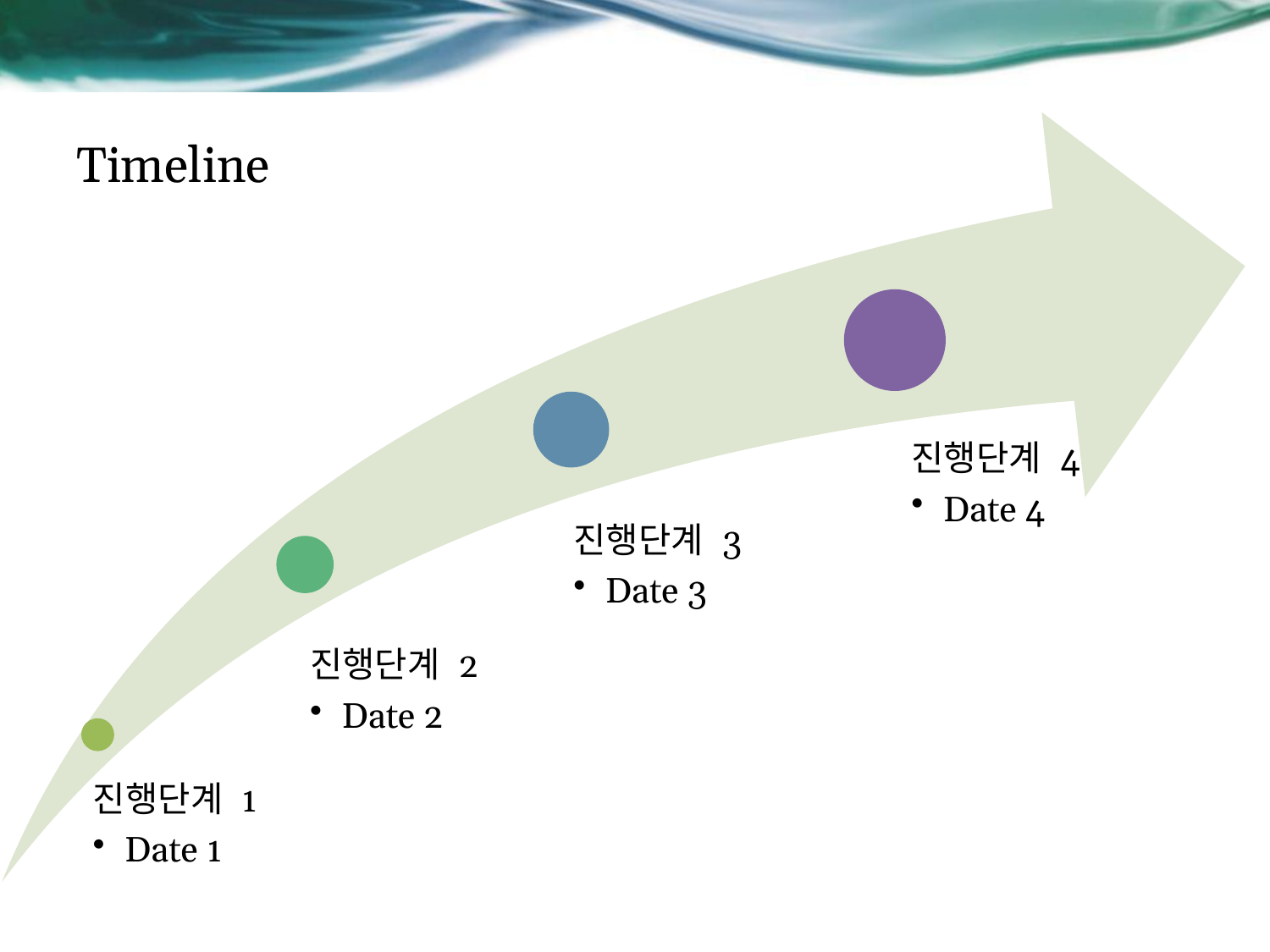

진행단계 1
Date 1
진행단계 2
Date 2
진행단계 3
Date 3
진행단계 4
Date 4
# Timeline